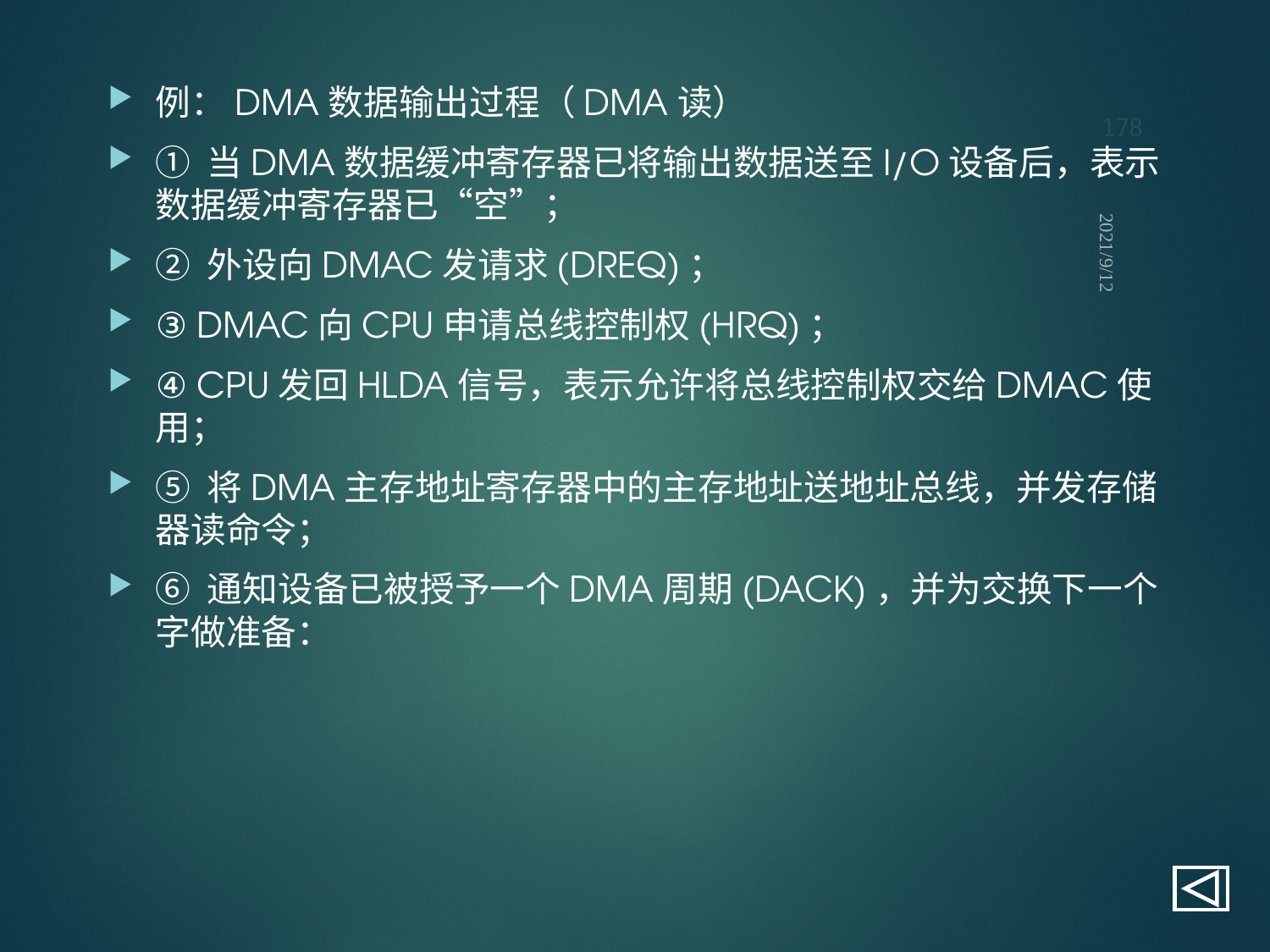

178
例：DMA数据输出过程（DMA读）
① 当DMA数据缓冲寄存器已将输出数据送至I/O设备后，表示数据缓冲寄存器已“空”；
② 外设向DMAC发请求(DREQ)；
③ DMAC向CPU申请总线控制权(HRQ)；
④ CPU发回HLDA信号，表示允许将总线控制权交给DMAC使用；
⑤ 将DMA主存地址寄存器中的主存地址送地址总线，并发存储器读命令；
⑥ 通知设备已被授予一个DMA周期(DACK)，并为交换下一个字做准备：
2021/9/12